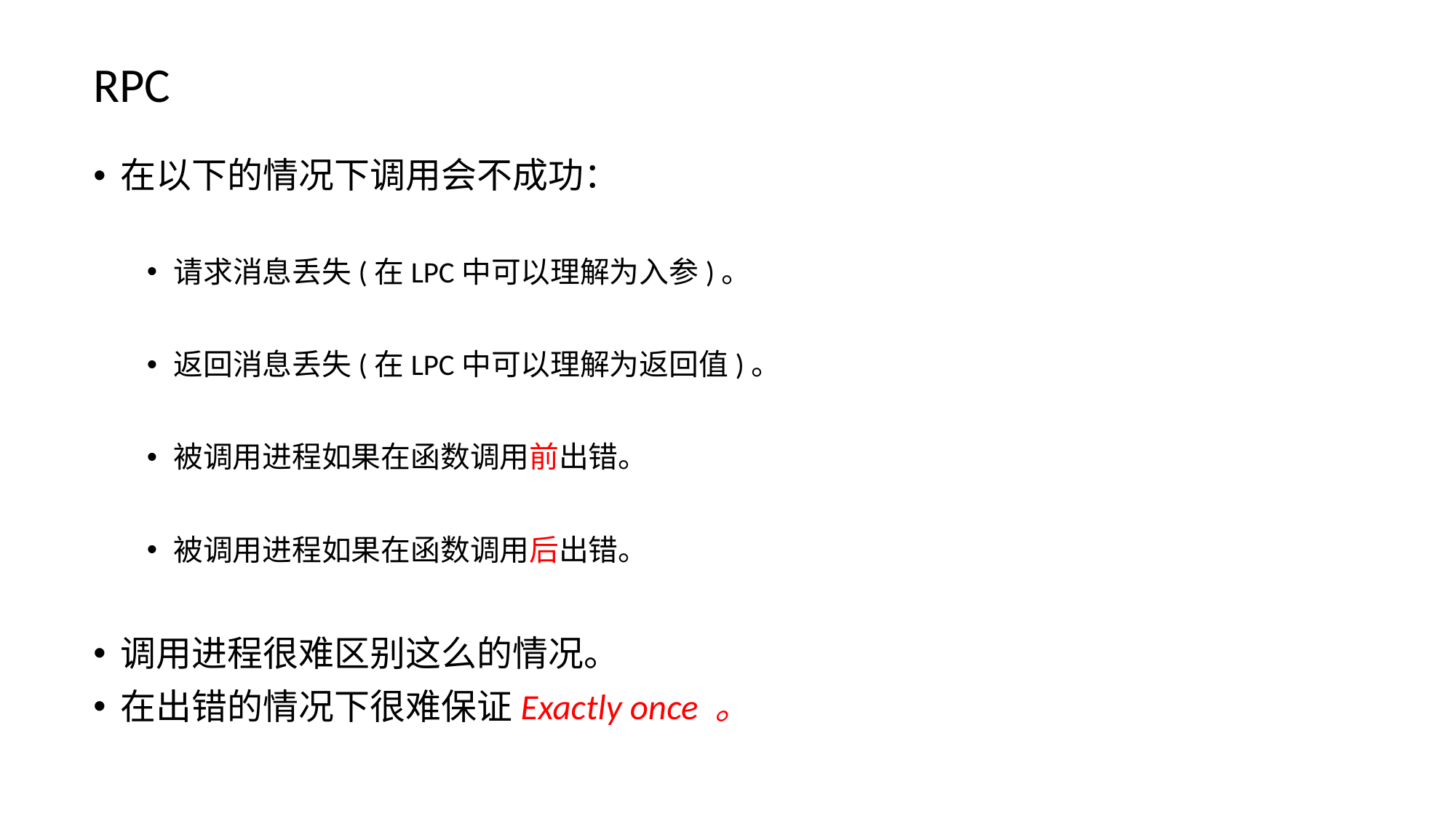

# RPC
在以下的情况下调用会不成功：

请求消息丢失(在LPC中可以理解为入参)。

返回消息丢失(在LPC中可以理解为返回值)。

被调用进程如果在函数调用前出错。

被调用进程如果在函数调用后出错。

调用进程很难区别这么的情况。
在出错的情况下很难保证Exactly once 。